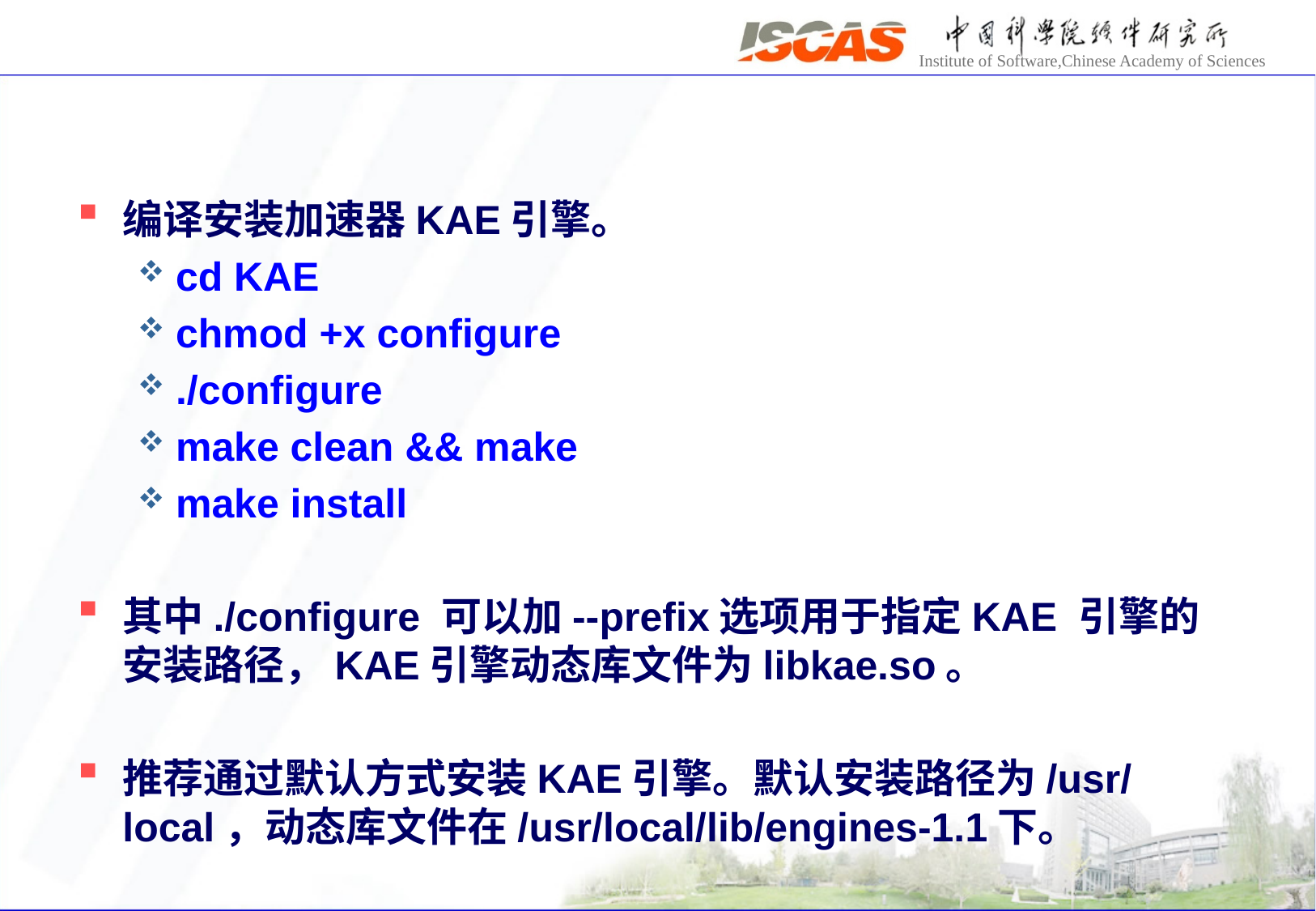

#
编译安装加速器KAE引擎。
cd KAE
chmod +x configure
./configure
make clean && make
make install

其中./configure 可以加--prefix选项用于指定KAE 引擎的安装路径，KAE引擎动态库文件为libkae.so。

推荐通过默认方式安装KAE引擎。默认安装路径为/usr/local，动态库文件在/usr/local/lib/engines-1.1下。